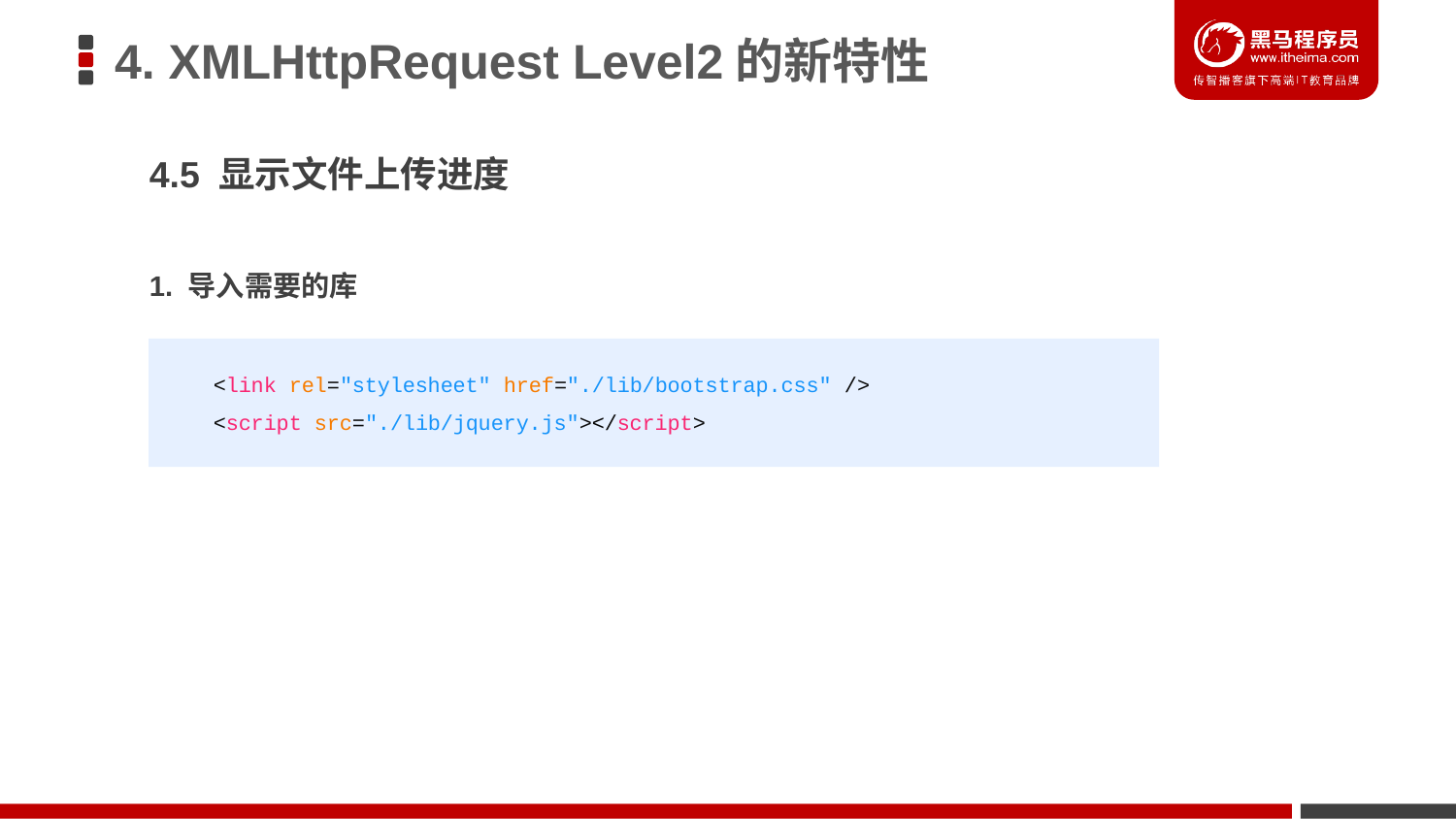

# 4. XMLHttpRequest Level2的新特性
4.5 显示文件上传进度
1. 导入需要的库

    <link rel="stylesheet" href="./lib/bootstrap.css" />
    <script src="./lib/jquery.js"></script>